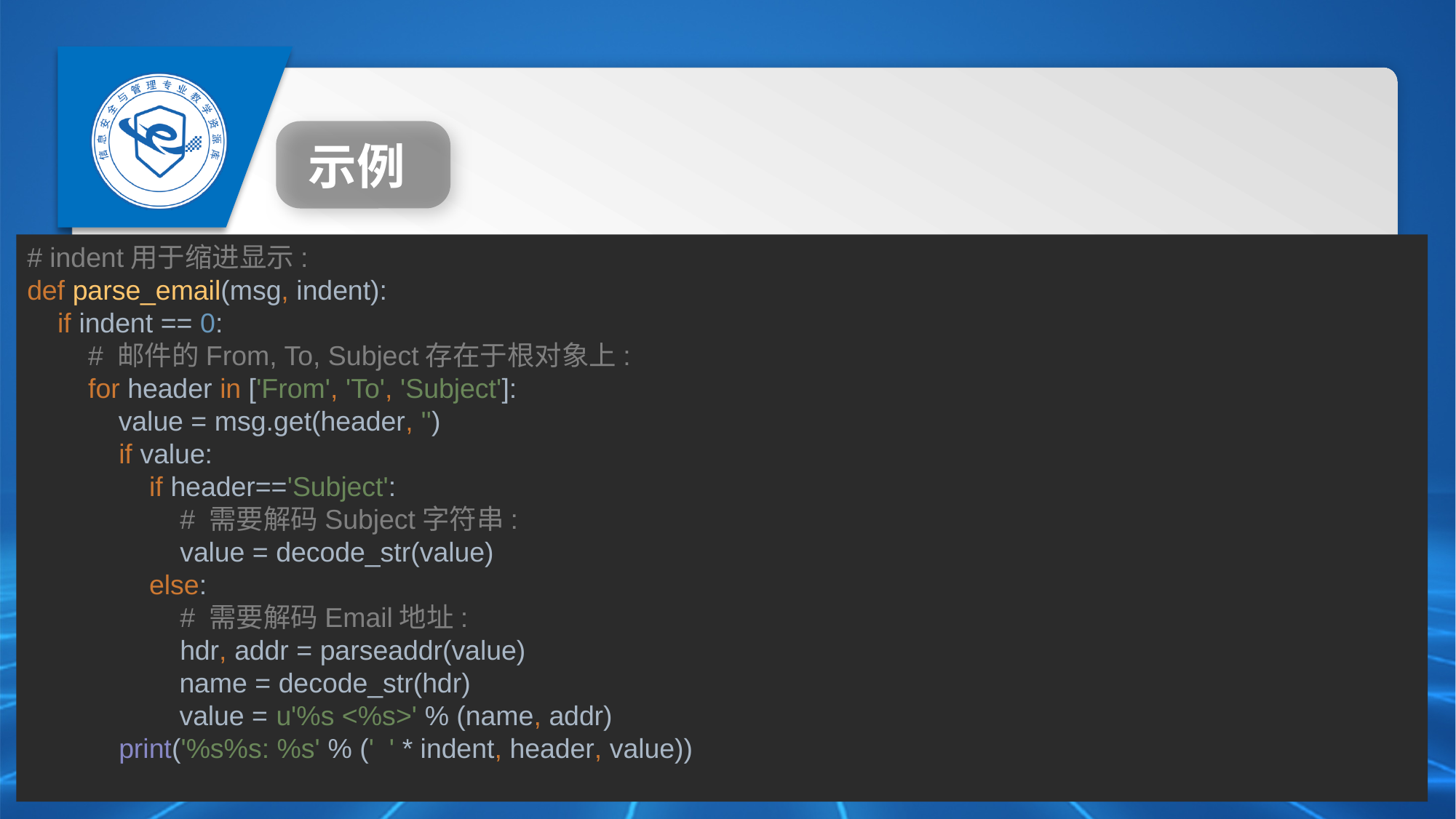

示例
# indent用于缩进显示: def parse_email(msg, indent): if indent == 0: # 邮件的From, To, Subject存在于根对象上: for header in ['From', 'To', 'Subject']: value = msg.get(header, '') if value: if header=='Subject': # 需要解码Subject字符串: value = decode_str(value) else: # 需要解码Email地址: hdr, addr = parseaddr(value) name = decode_str(hdr) value = u'%s <%s>' % (name, addr) print('%s%s: %s' % ('  ' * indent, header, value))